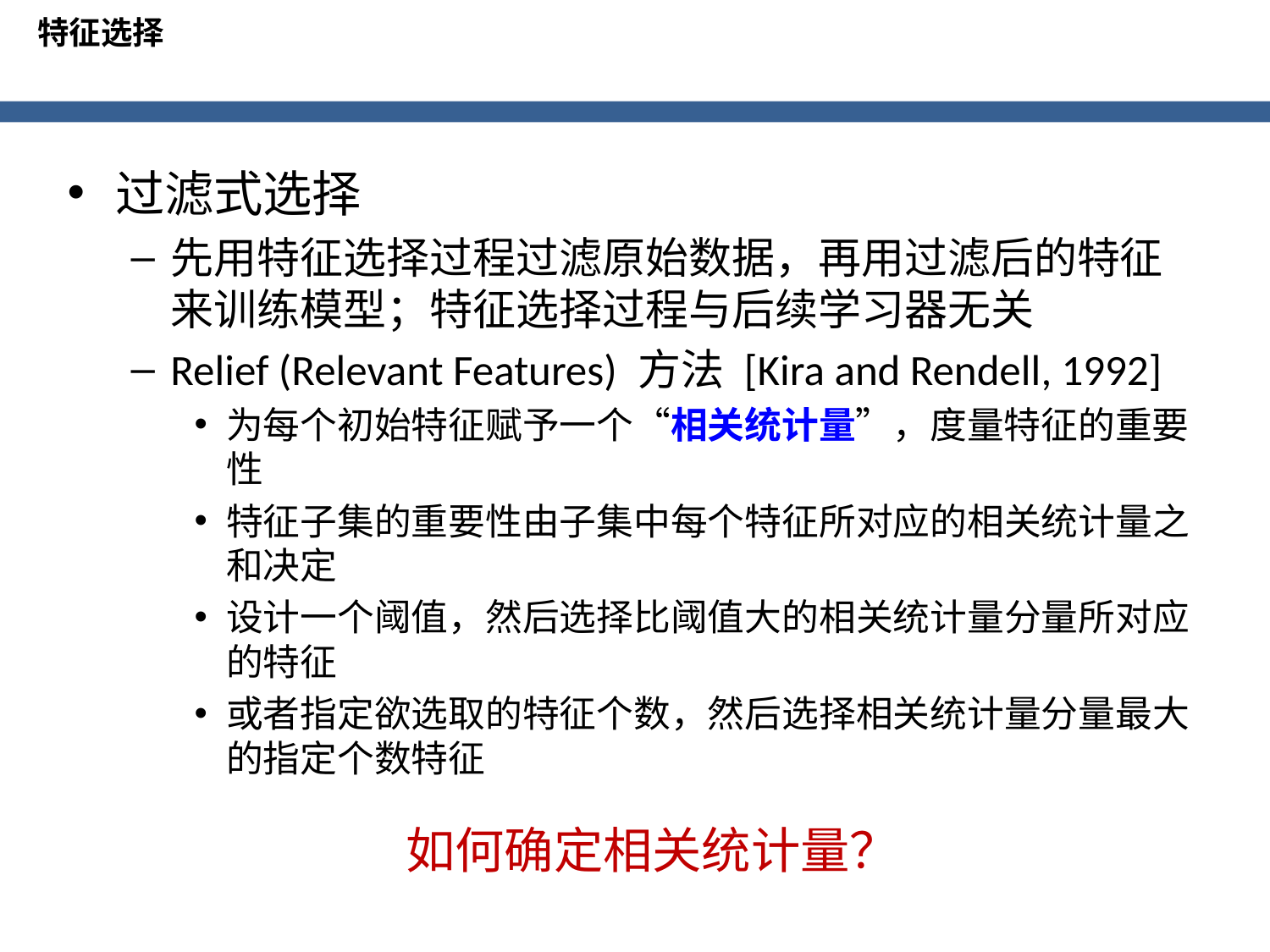

特征选择
过滤式选择
先用特征选择过程过滤原始数据，再用过滤后的特征来训练模型；特征选择过程与后续学习器无关
Relief (Relevant Features) 方法 [Kira and Rendell, 1992]
为每个初始特征赋予一个“相关统计量”，度量特征的重要性
特征子集的重要性由子集中每个特征所对应的相关统计量之和决定
设计一个阈值，然后选择比阈值大的相关统计量分量所对应的特征
或者指定欲选取的特征个数，然后选择相关统计量分量最大的指定个数特征
如何确定相关统计量？